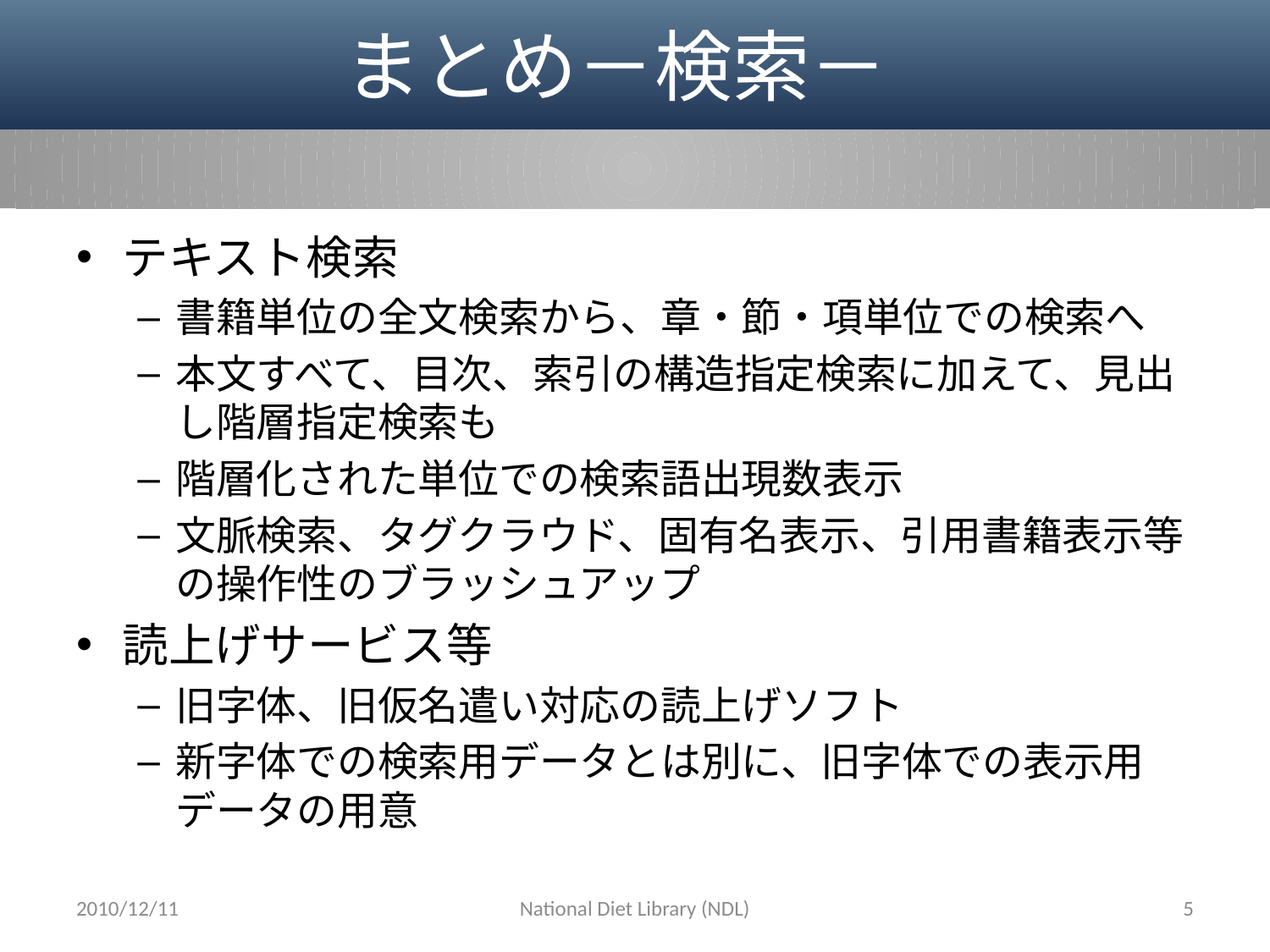

# まとめ－検索－
テキスト検索
書籍単位の全文検索から、章・節・項単位での検索へ
本文すべて、目次、索引の構造指定検索に加えて、見出し階層指定検索も
階層化された単位での検索語出現数表示
文脈検索、タグクラウド、固有名表示、引用書籍表示等の操作性のブラッシュアップ
読上げサービス等
旧字体、旧仮名遣い対応の読上げソフト
新字体での検索用データとは別に、旧字体での表示用データの用意

2010/12/11
National Diet Library (NDL)
5